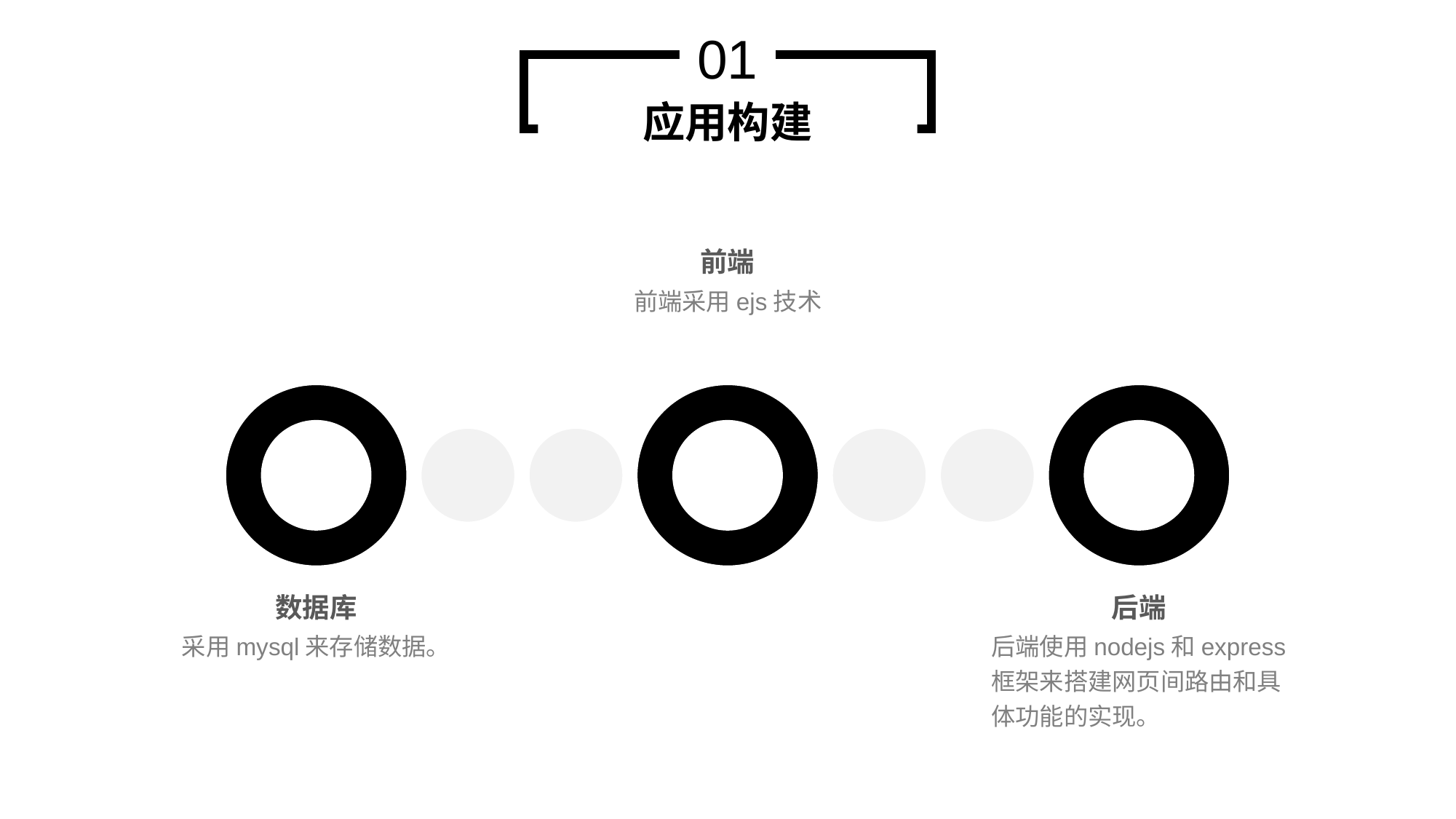

01

应用构建
前端
前端采用ejs技术

数据库
采用mysql来存储数据。
后端
后端使用nodejs和express框架来搭建网页间路由和具体功能的实现。